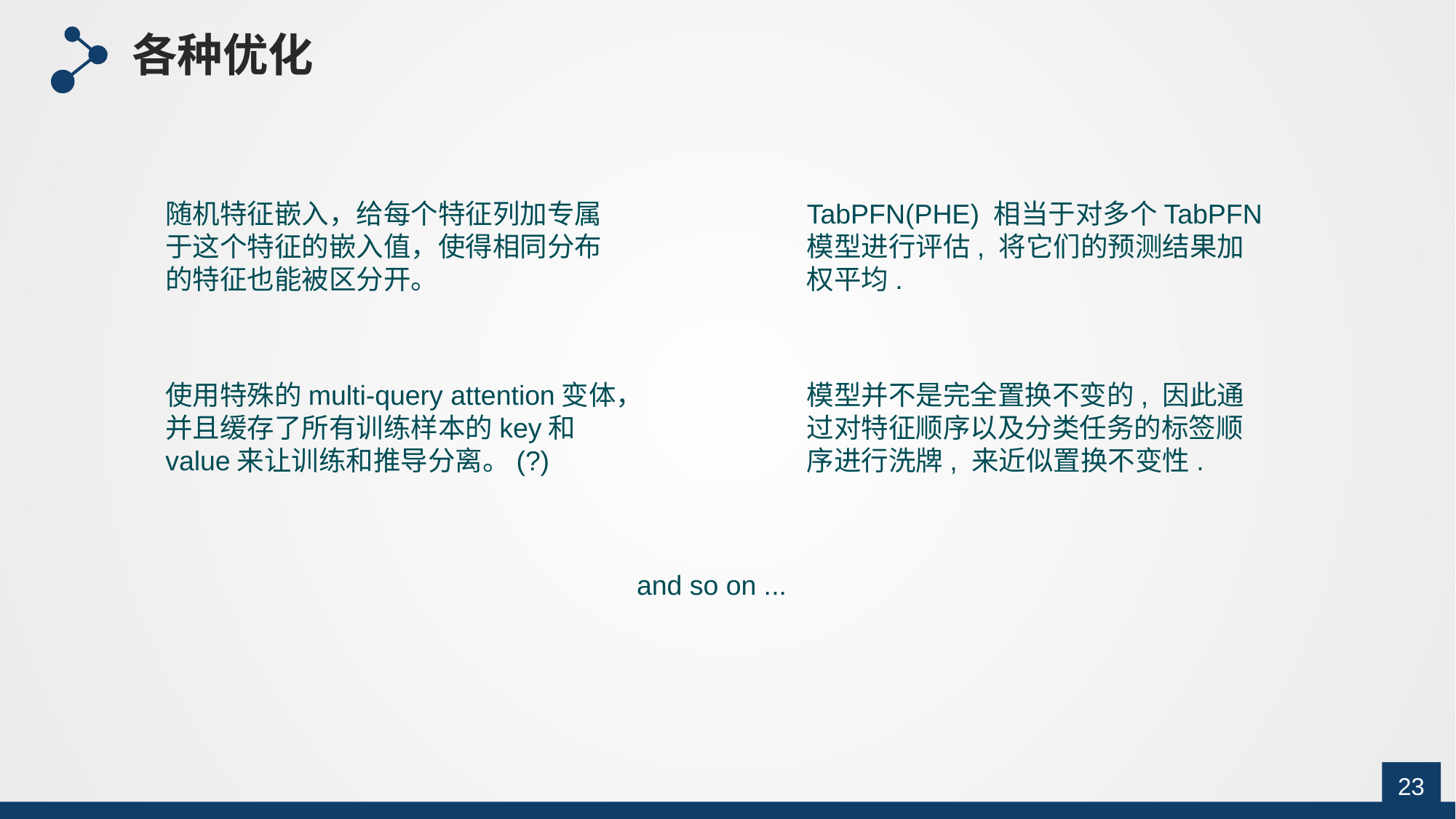

各种优化

随机特征嵌入，给每个特征列加专属于这个特征的嵌入值，使得相同分布的特征也能被区分开。
TabPFN(PHE) 相当于对多个TabPFN模型进行评估, 将它们的预测结果加权平均.
使用特殊的multi-query attention变体，并且缓存了所有训练样本的key和value来让训练和推导分离。(?)
模型并不是完全置换不变的, 因此通过对特征顺序以及分类任务的标签顺序进行洗牌, 来近似置换不变性.
and so on ...